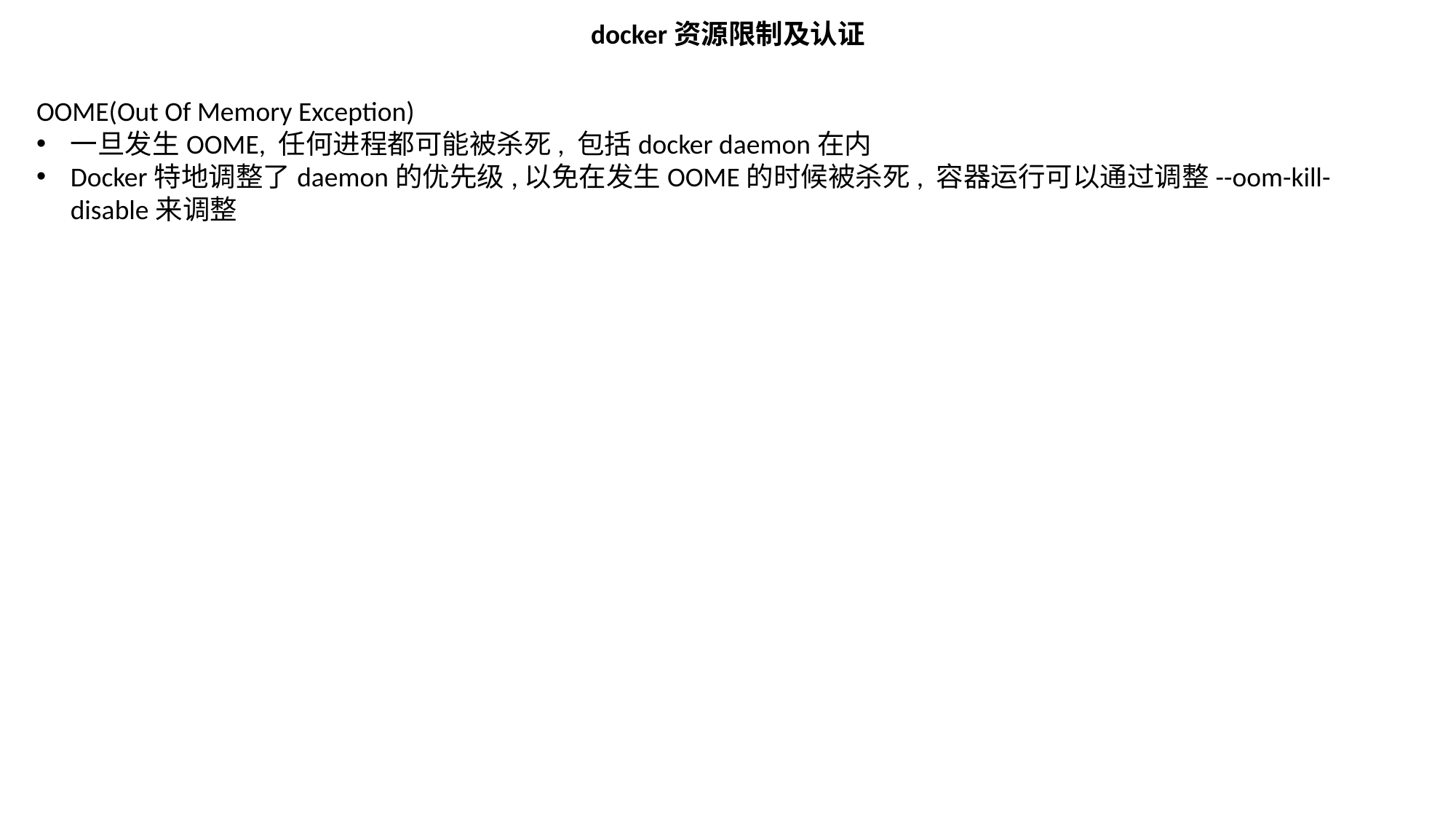

docker资源限制及认证
OOME(Out Of Memory Exception)
一旦发生OOME, 任何进程都可能被杀死, 包括docker daemon在内
Docker特地调整了daemon的优先级,以免在发生OOME的时候被杀死, 容器运行可以通过调整--oom-kill-disable来调整